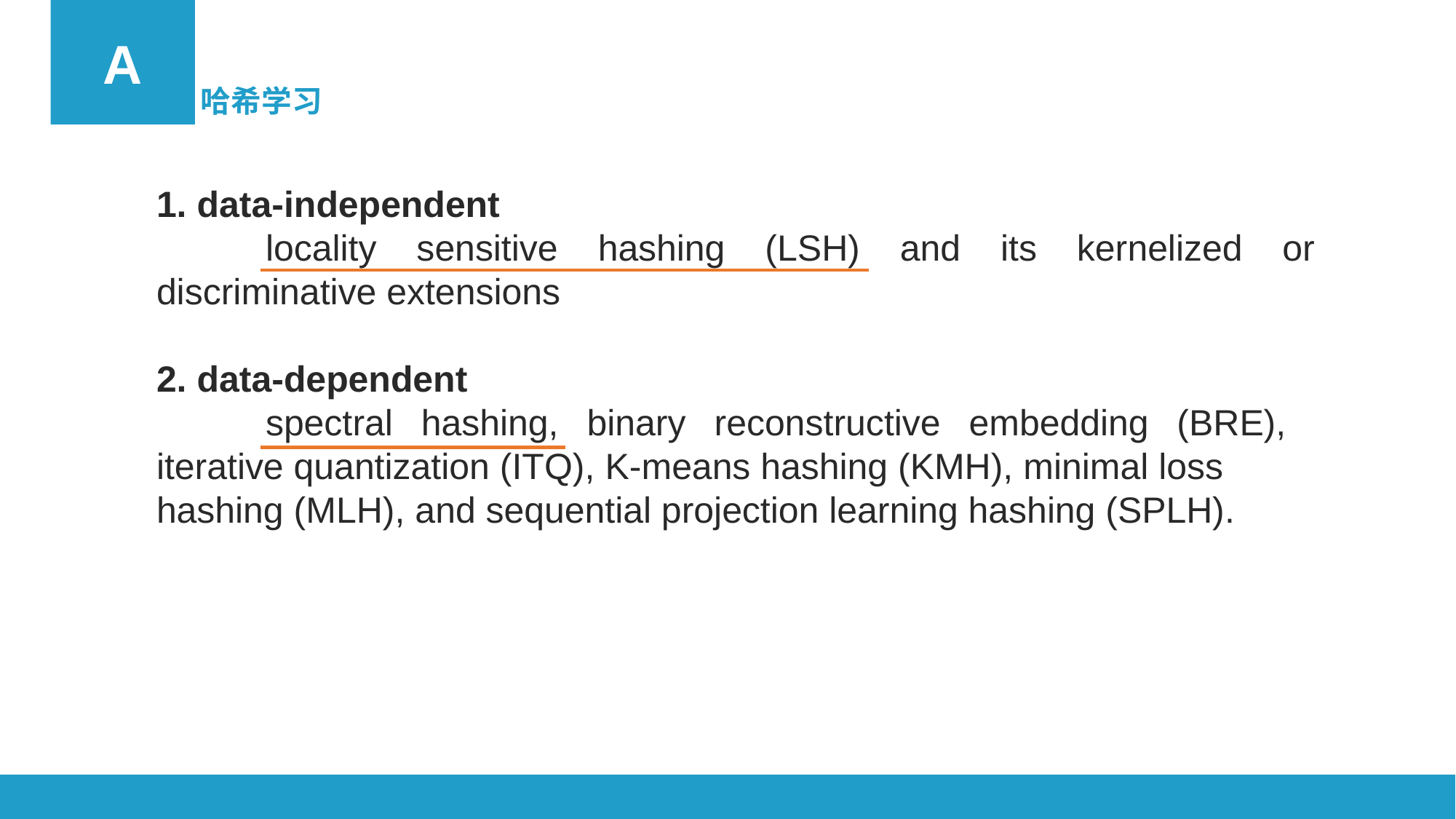

A
哈希学习
1. data-independent
	locality sensitive hashing (LSH) and its kernelized or discriminative extensions

2. data-dependent
	spectral hashing, binary reconstructive embedding (BRE),  iterative quantization (ITQ), K-means hashing (KMH), minimal loss
hashing (MLH), and sequential projection learning hashing (SPLH).